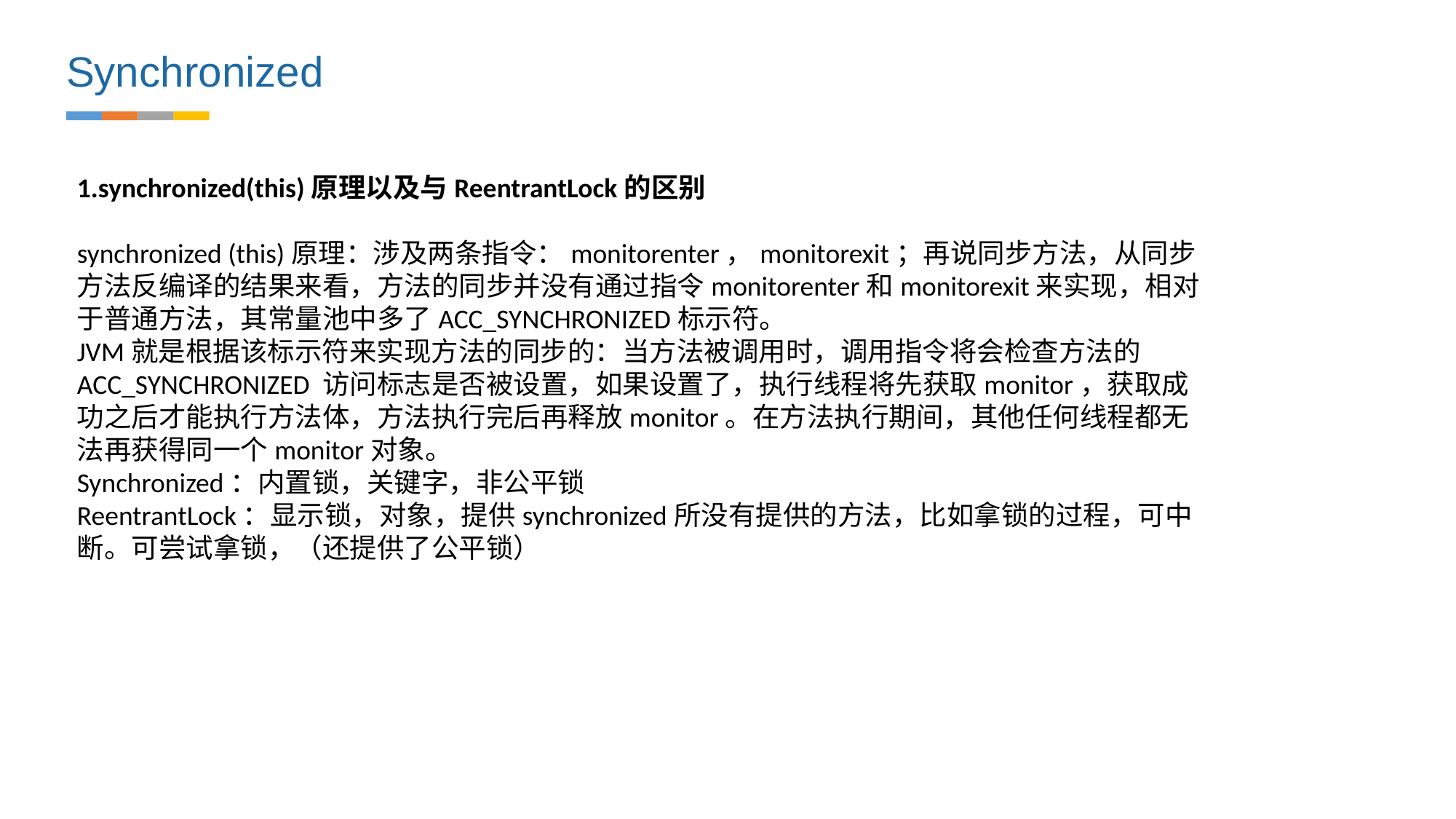

Synchronized

1.synchronized(this)原理以及与ReentrantLock的区别

synchronized (this)原理：涉及两条指令：monitorenter，monitorexit；再说同步方法，从同步方法反编译的结果来看，方法的同步并没有通过指令monitorenter和monitorexit来实现，相对于普通方法，其常量池中多了ACC_SYNCHRONIZED标示符。
JVM就是根据该标示符来实现方法的同步的：当方法被调用时，调用指令将会检查方法的 ACC_SYNCHRONIZED 访问标志是否被设置，如果设置了，执行线程将先获取monitor，获取成功之后才能执行方法体，方法执行完后再释放monitor。在方法执行期间，其他任何线程都无法再获得同一个monitor对象。
Synchronized：内置锁，关键字，非公平锁
ReentrantLock：显示锁，对象，提供synchronized所没有提供的方法，比如拿锁的过程，可中断。可尝试拿锁，（还提供了公平锁）